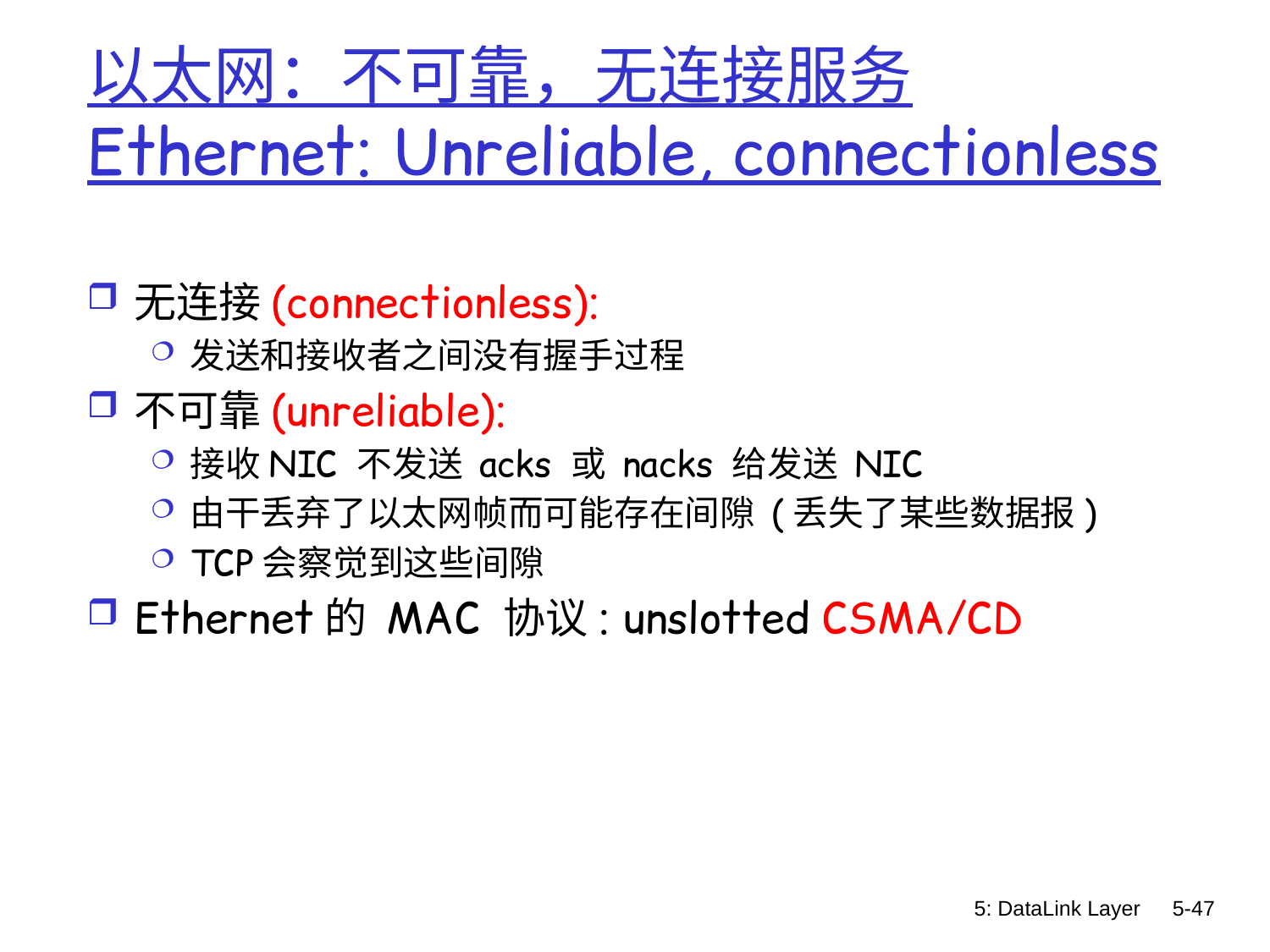

# 以太网：不可靠，无连接服务 Ethernet: Unreliable, connectionless
无连接(connectionless):
发送和接收者之间没有握手过程
不可靠(unreliable):
接收NIC 不发送 acks 或 nacks 给发送 NIC
由干丢弃了以太网帧而可能存在间隙 (丢失了某些数据报)
TCP会察觉到这些间隙
Ethernet的 MAC 协议: unslotted CSMA/CD
5: DataLink Layer
5-47